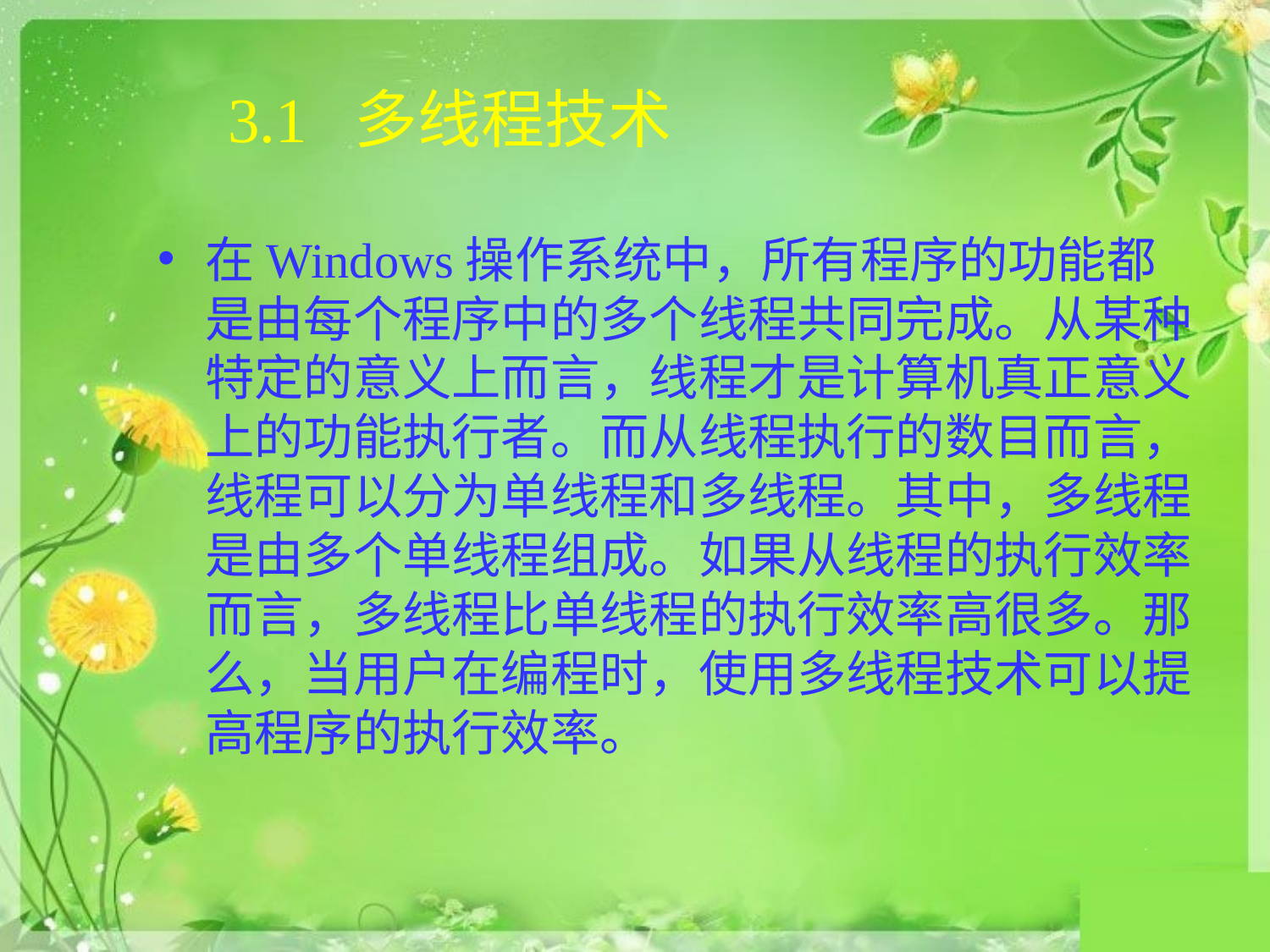

# 3.1  多线程技术
在Windows操作系统中，所有程序的功能都是由每个程序中的多个线程共同完成。从某种特定的意义上而言，线程才是计算机真正意义上的功能执行者。而从线程执行的数目而言，线程可以分为单线程和多线程。其中，多线程是由多个单线程组成。如果从线程的执行效率而言，多线程比单线程的执行效率高很多。那么，当用户在编程时，使用多线程技术可以提高程序的执行效率。